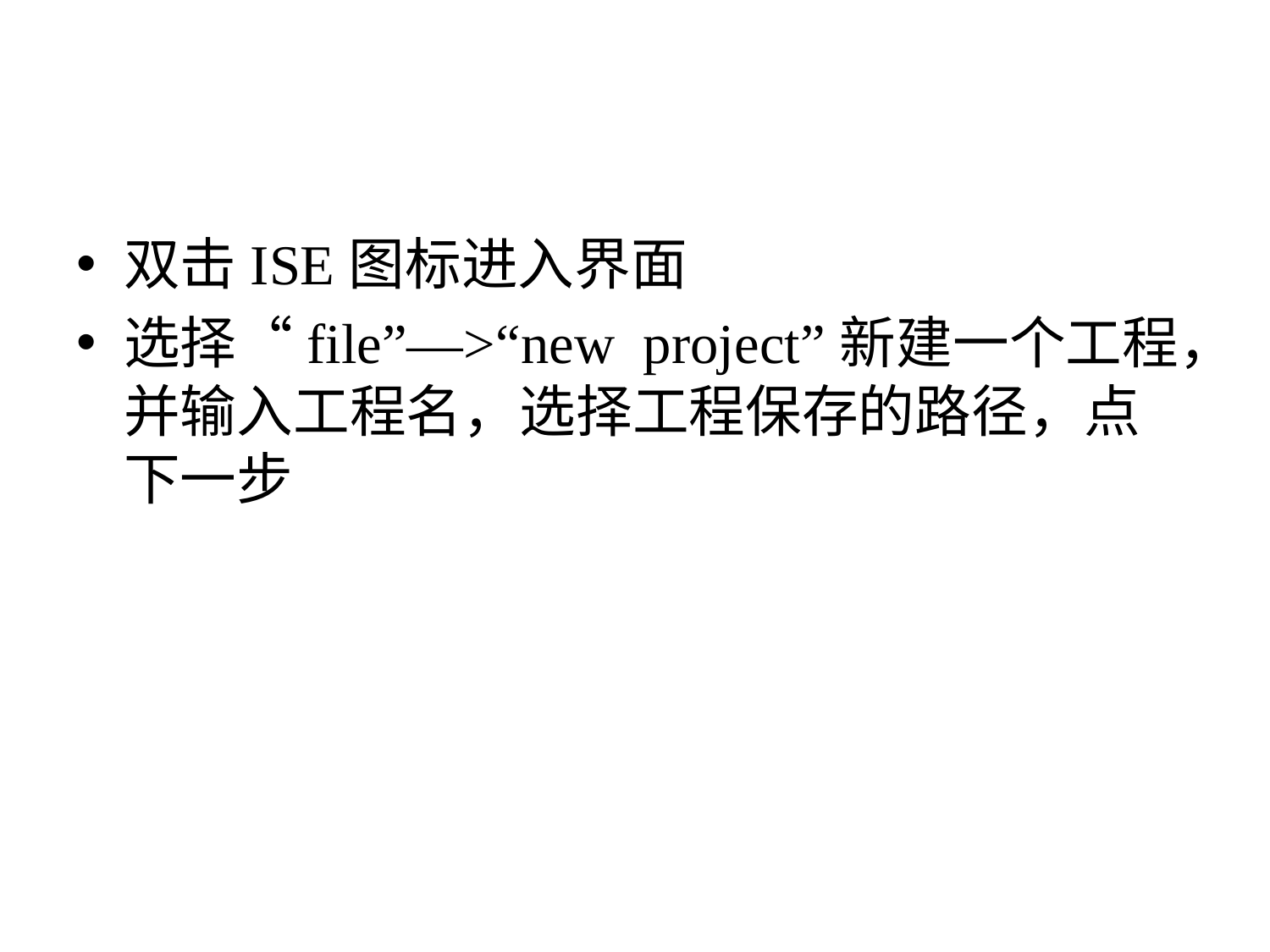

双击ISE图标进入界面
选择“file”—>“new  project”新建一个工程，并输入工程名，选择工程保存的路径，点下一步